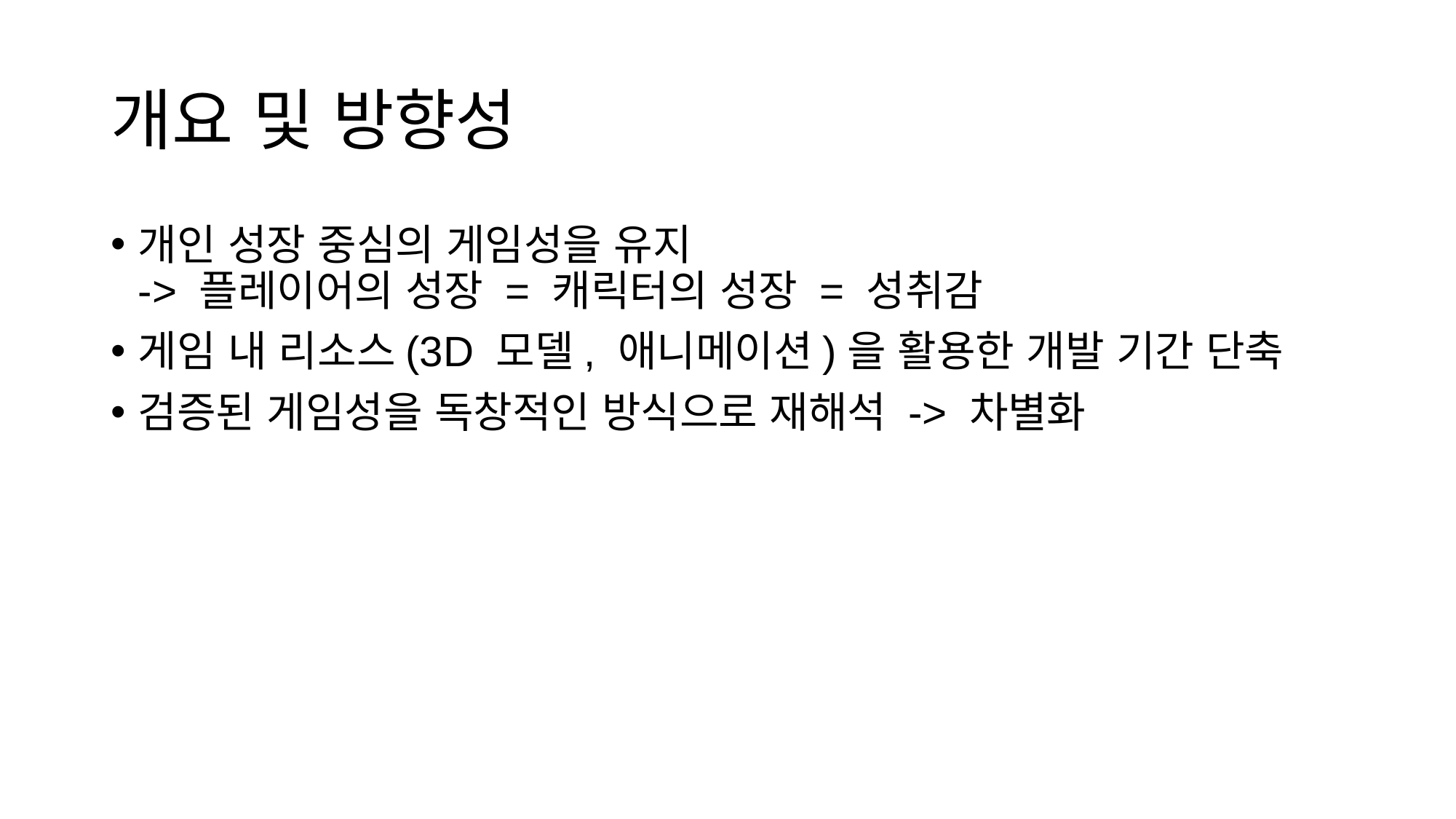

# 개요 및 방향성
개인 성장 중심의 게임성을 유지
-> 플레이어의 성장 = 캐릭터의 성장 = 성취감
게임 내 리소스(3D 모델, 애니메이션)을 활용한 개발 기간 단축
검증된 게임성을 독창적인 방식으로 재해석 -> 차별화